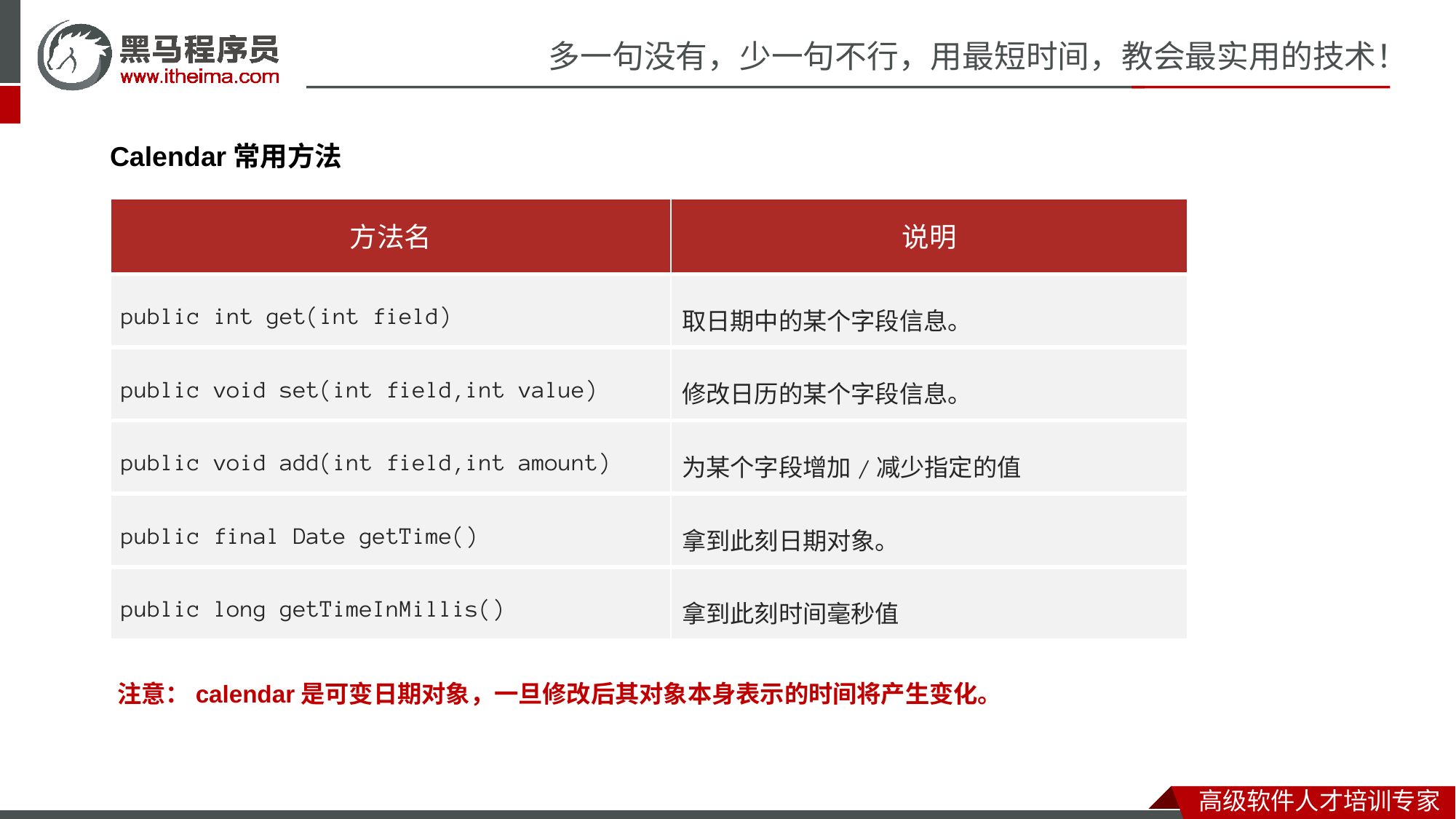

Calendar常用方法
| 方法名 | 说明 |
| --- | --- |
| public int get(int field) | 取日期中的某个字段信息。 |
| public void set(int field,int value) | 修改日历的某个字段信息。 |
| public void add(int field,int amount) | 为某个字段增加/减少指定的值 |
| public final Date getTime() | 拿到此刻日期对象。 |
| public long getTimeInMillis() | 拿到此刻时间毫秒值 |
注意：calendar是可变日期对象，一旦修改后其对象本身表示的时间将产生变化。